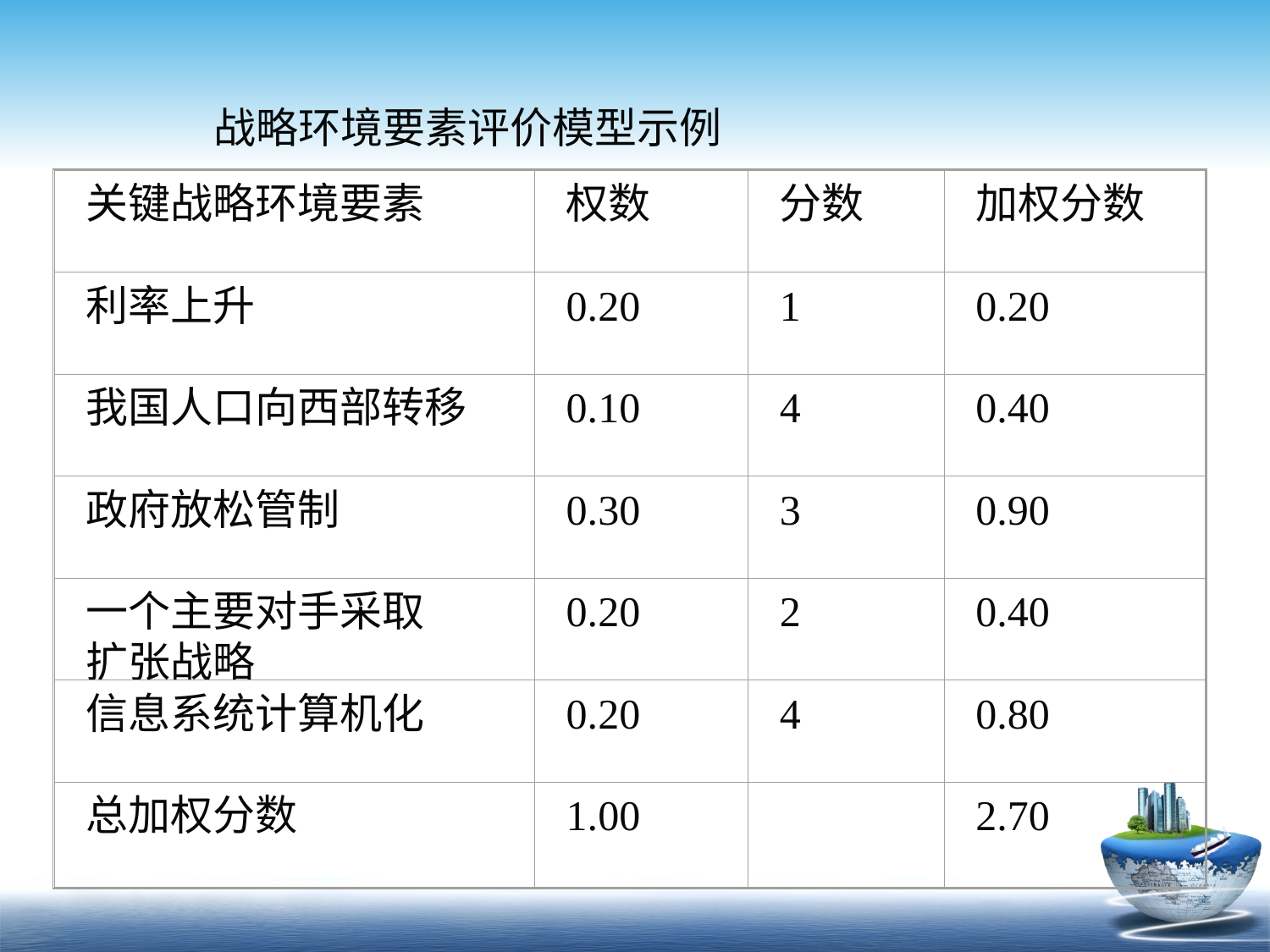

战略环境要素评价模型示例

关键战略环境要素

权数

分数

加权分数

利率上升

0.20

1

0.20

我国人口向西部转移

0.10

4

0.40

政府放松管制

0.30

3

0.90

一个主要对手采取
扩张战略

0.20

2

0.40

信息系统计算机化

0.20

4

0.80

总加权分数

1.00

2.70